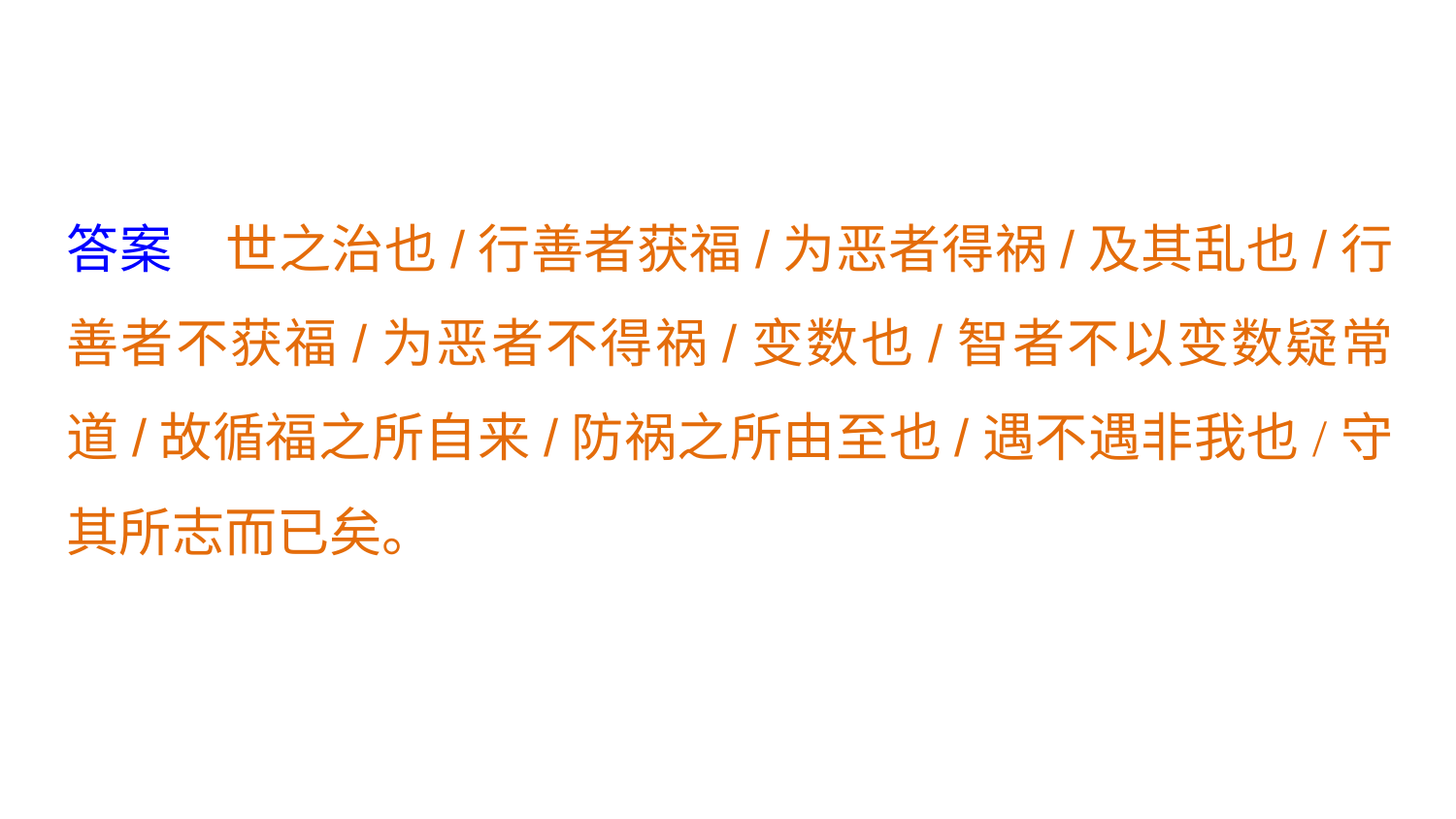

答案　世之治也/行善者获福/为恶者得祸/及其乱也/行善者不获福/为恶者不得祸/变数也/智者不以变数疑常道/故循福之所自来/防祸之所由至也/遇不遇非我也/守其所志而已矣。